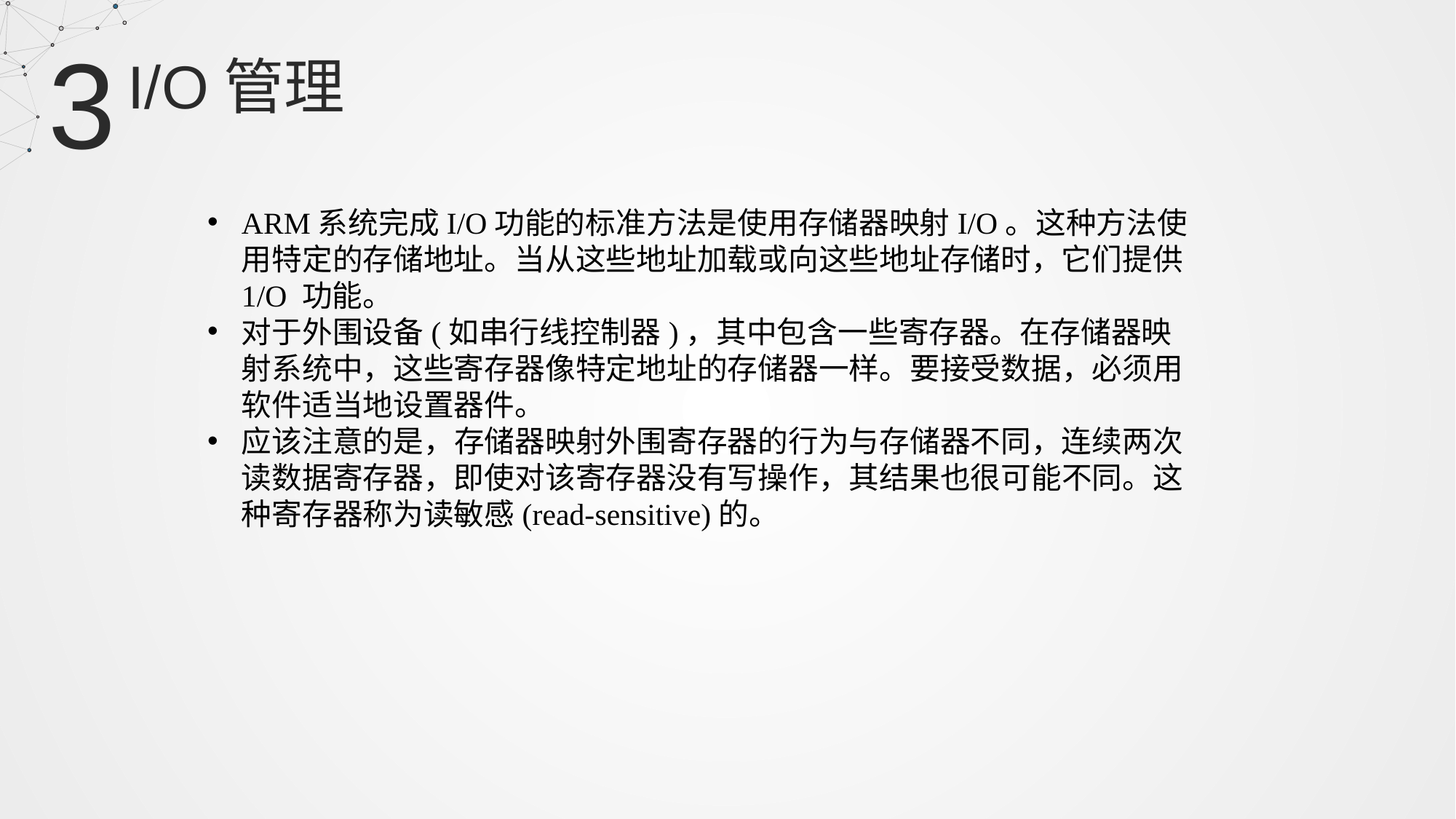

3
I/O管理
ARM系统完成I/O功能的标准方法是使用存储器映射I/O。这种方法使用特定的存储地址。当从这些地址加载或向这些地址存储时，它们提供 1/O 功能。
对于外围设备(如串行线控制器)，其中包含一些寄存器。在存储器映射系统中，这些寄存器像特定地址的存储器一样。要接受数据，必须用软件适当地设置器件。
应该注意的是，存储器映射外围寄存器的行为与存储器不同，连续两次读数据寄存器，即使对该寄存器没有写操作，其结果也很可能不同。这种寄存器称为读敏感(read-sensitive)的。